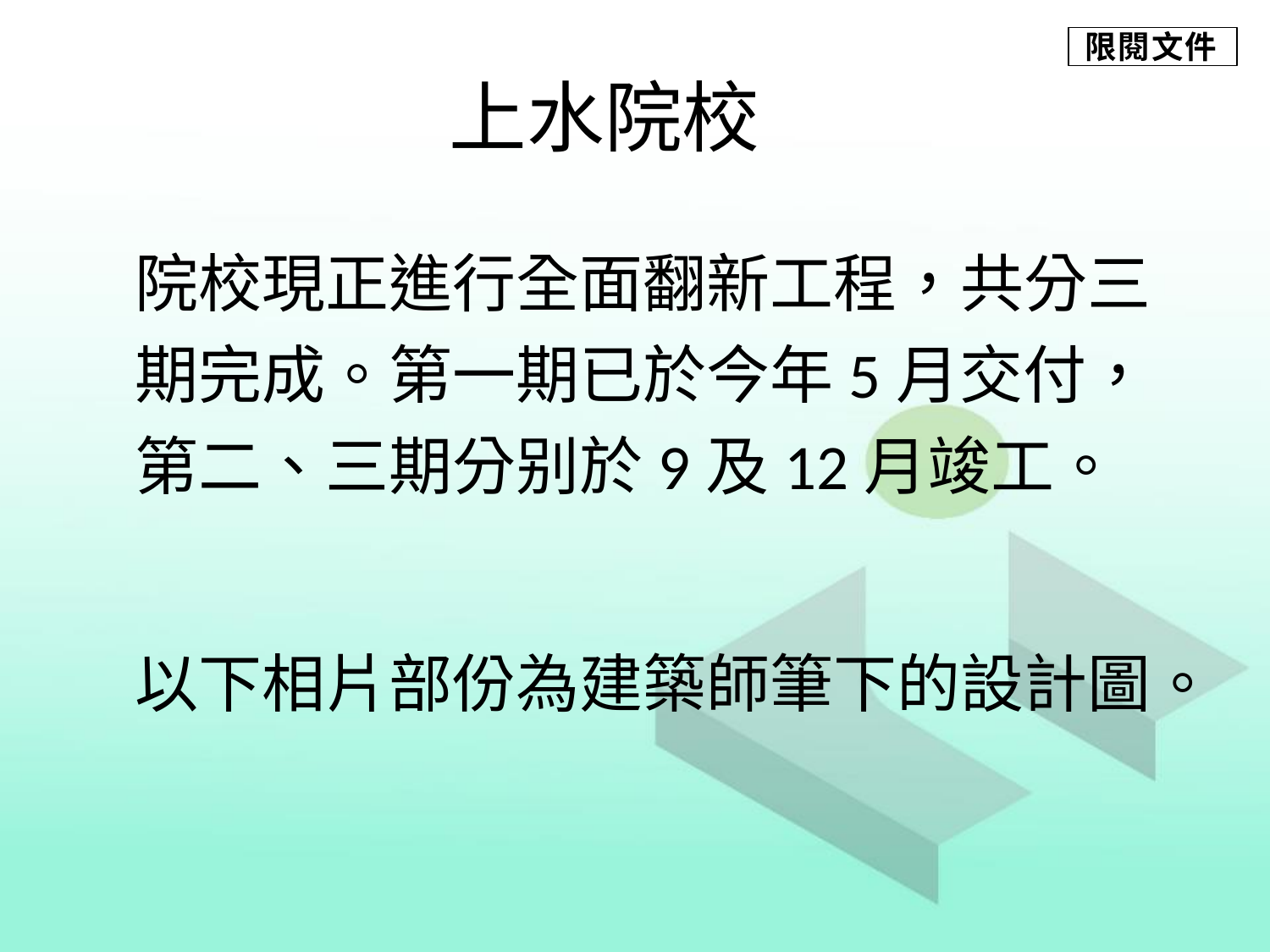

限閱文件
# 上水院校
院校現正進行全面翻新工程，共分三期完成。第一期已於今年5月交付，第二、三期分别於9及12月竣工。

以下相片部份為建築師筆下的設計圖。